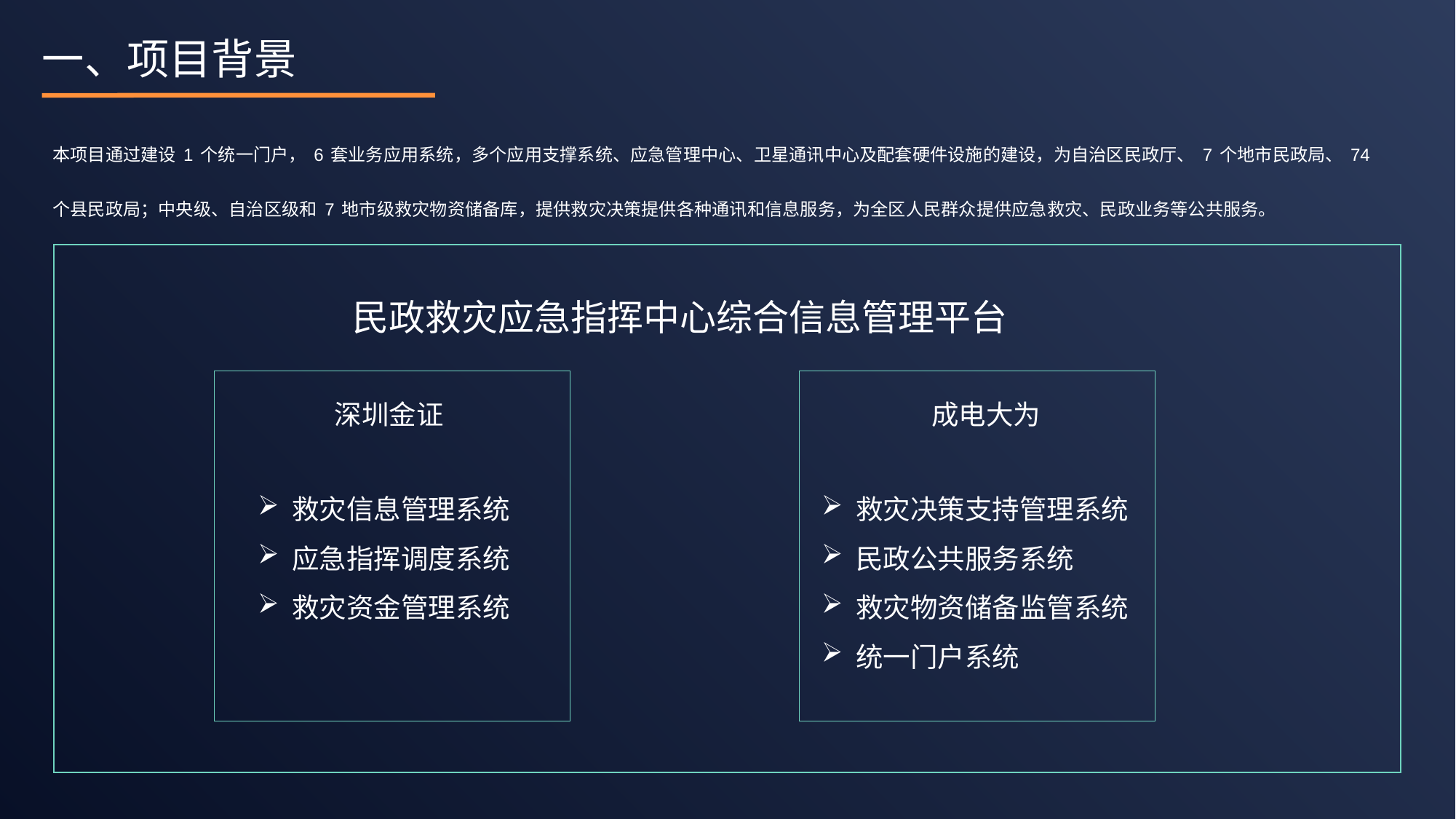

一、项目背景
本项目通过建设1个统一门户，6套业务应用系统，多个应用支撑系统、应急管理中心、卫星通讯中心及配套硬件设施的建设，为自治区民政厅、7个地市民政局、74个县民政局；中央级、自治区级和7地市级救灾物资储备库，提供救灾决策提供各种通讯和信息服务，为全区人民群众提供应急救灾、民政业务等公共服务。

民政救灾应急指挥中心综合信息管理平台

深圳金证
成电大为
救灾信息管理系统
应急指挥调度系统
救灾资金管理系统
救灾决策支持管理系统
民政公共服务系统
救灾物资储备监管系统
统一门户系统